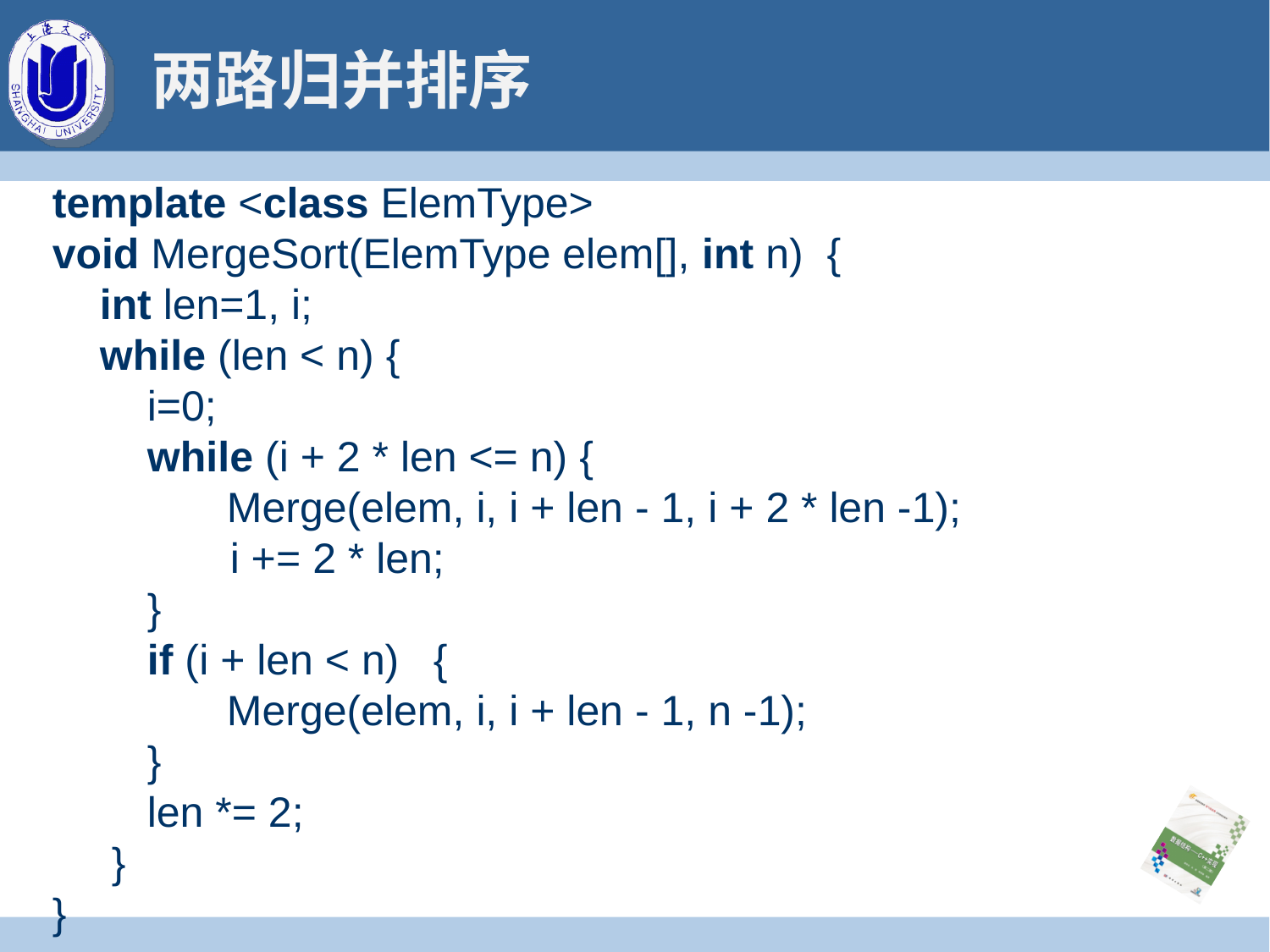

# 两路归并排序
template <class ElemType>
void MergeSort(ElemType elem[], int n)  {
    int len=1, i;
    while (len < n) {
        i=0;
        while (i + 2 * len <= n) {
	    Merge(elem, i, i + len - 1, i + 2 * len -1);
               i += 2 * len;
        }
        if (i + len < n)	{
	    Merge(elem, i, i + len - 1, n -1);
        }
        len *= 2;
     }
}